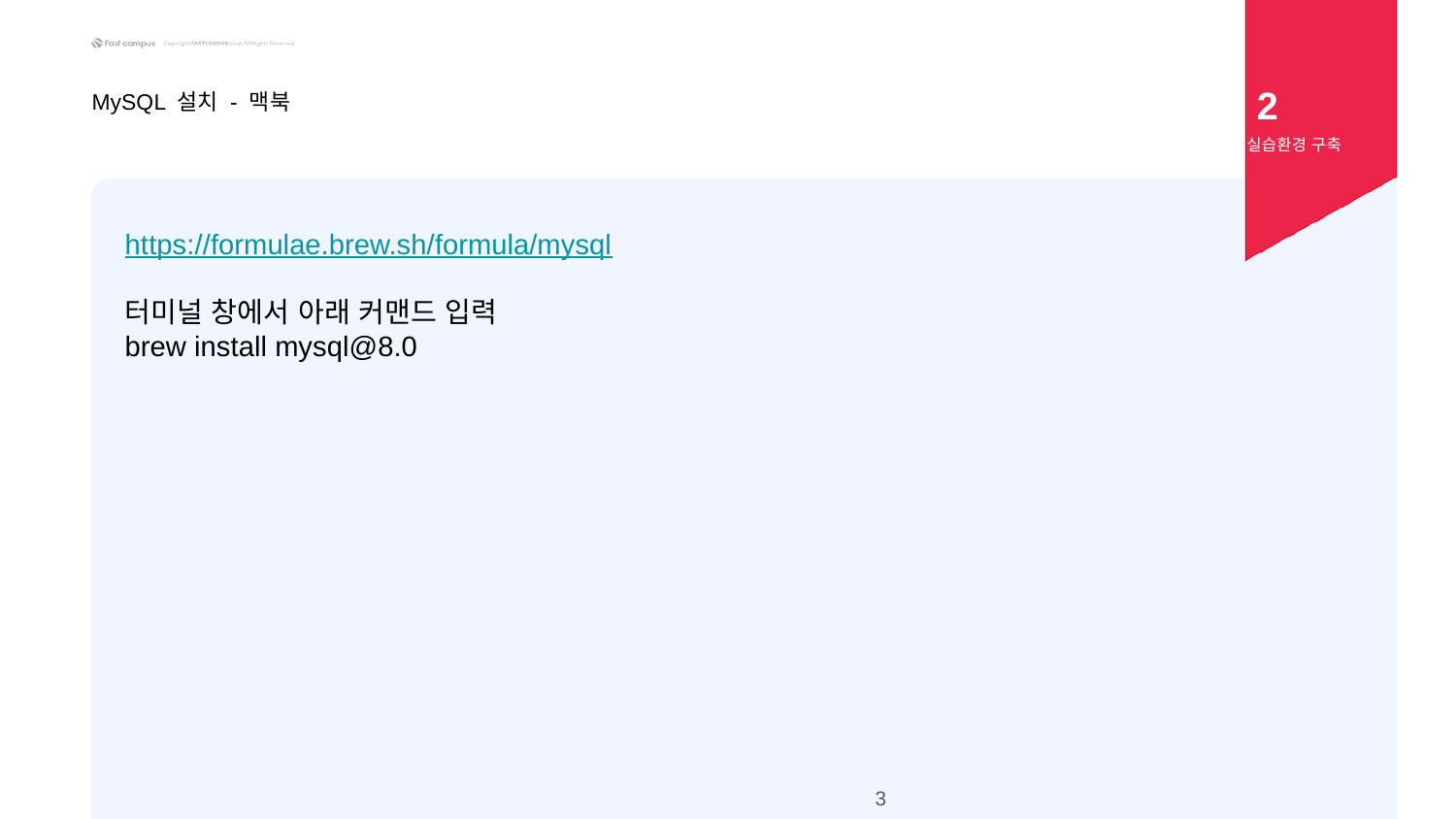

2
MySQL 설치 - 맥북
실습환경 구축
https://formulae.brew.sh/formula/mysql

터미널 창에서 아래 커맨드 입력
brew install mysql@8.0
3